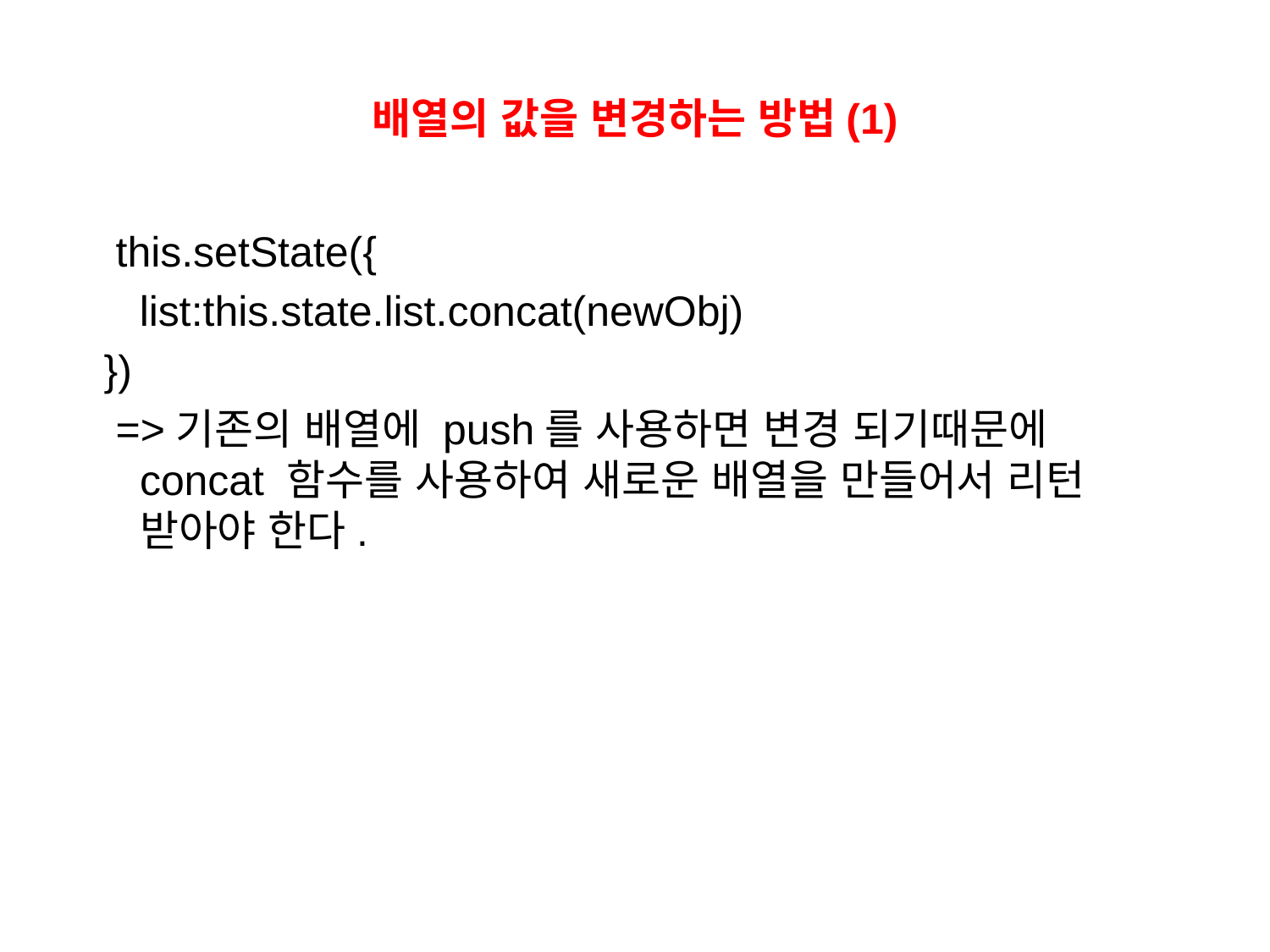

# 배열의 값을 변경하는 방법(1)
  this.setState({
    list:this.state.list.concat(newObj)
 })
  =>기존의 배열에 push를 사용하면 변경 되기때문에 concat 함수를 사용하여 새로운 배열을 만들어서 리턴 받아야 한다.